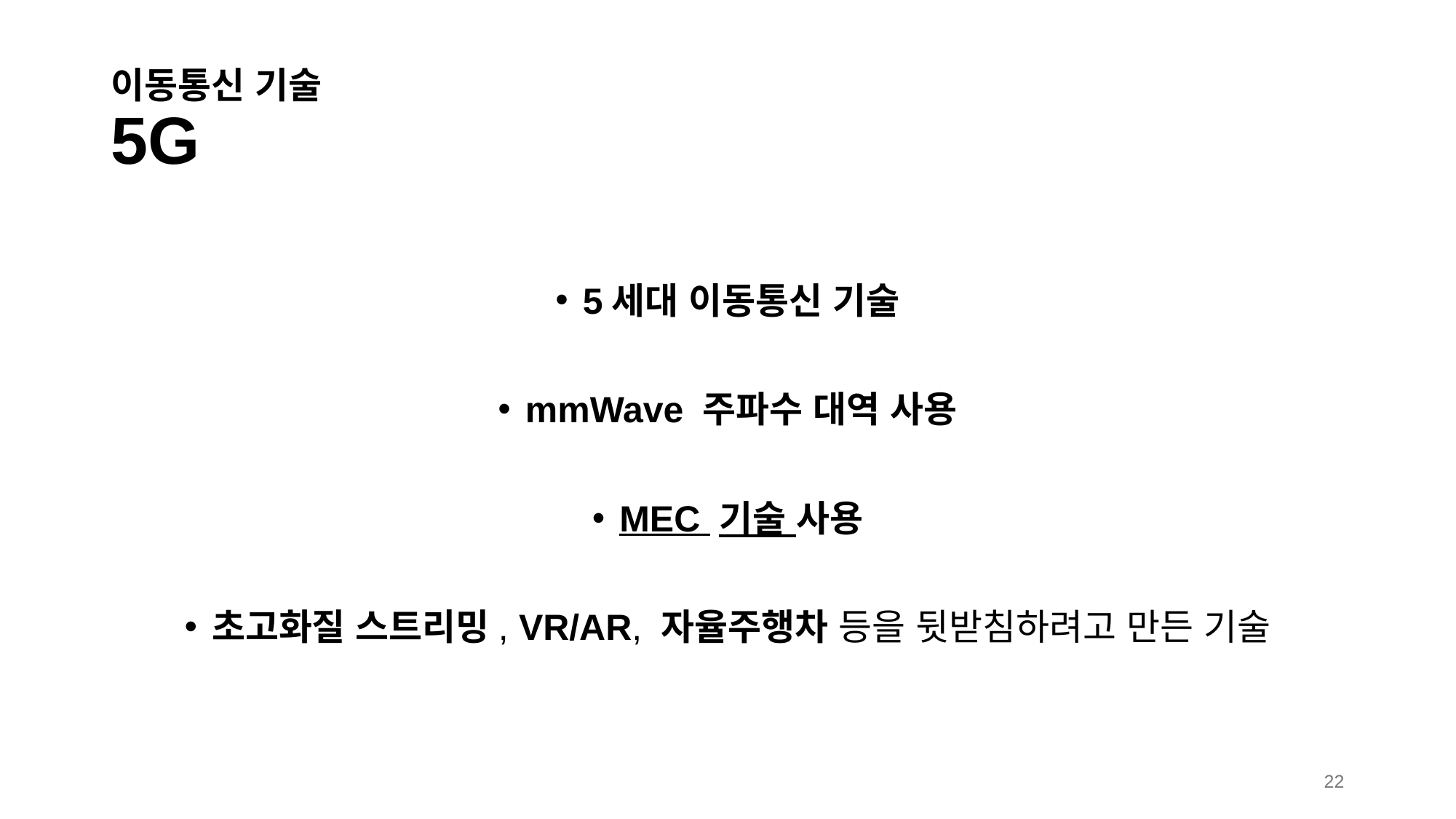

# 이동통신 기술 5G

5세대 이동통신 기술

mmWave 주파수 대역 사용

MEC 기술 사용

초고화질 스트리밍, VR/AR, 자율주행차 등을 뒷받침하려고 만든 기술

22